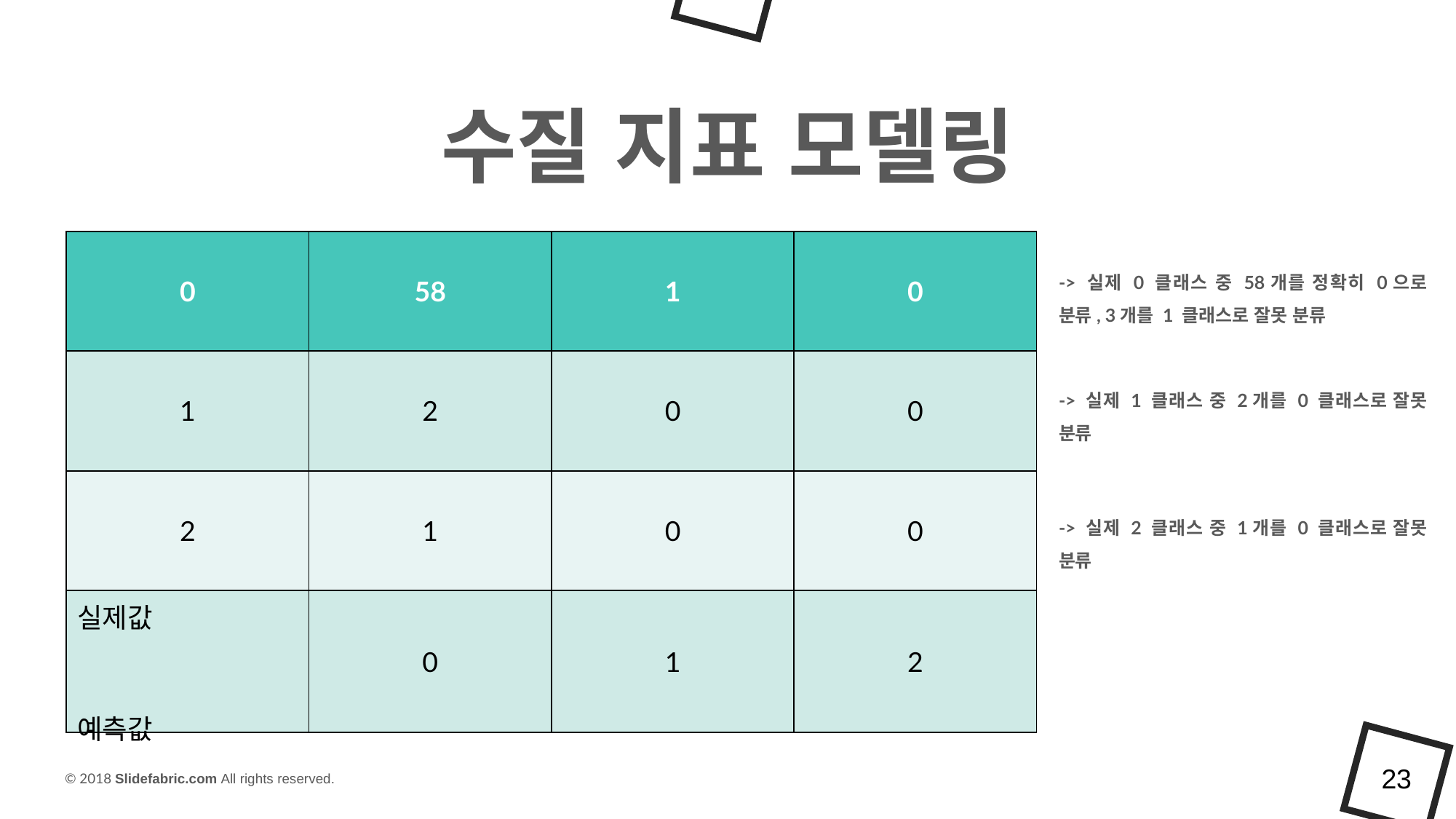

수질 지표 모델링
| 0 | 58 | 1 | 0 |
| --- | --- | --- | --- |
| 1 | 2 | 0 | 0 |
| 2 | 1 | 0 | 0 |
| 실제값 예측값 | 0 | 1 | 2 |
-> 실제 0 클래스 중 58개를 정확히 0으로 분류, 3개를 1 클래스로 잘못 분류
-> 실제 1 클래스 중 2개를 0 클래스로 잘못 분류
-> 실제 2 클래스 중 1개를 0 클래스로 잘못 분류